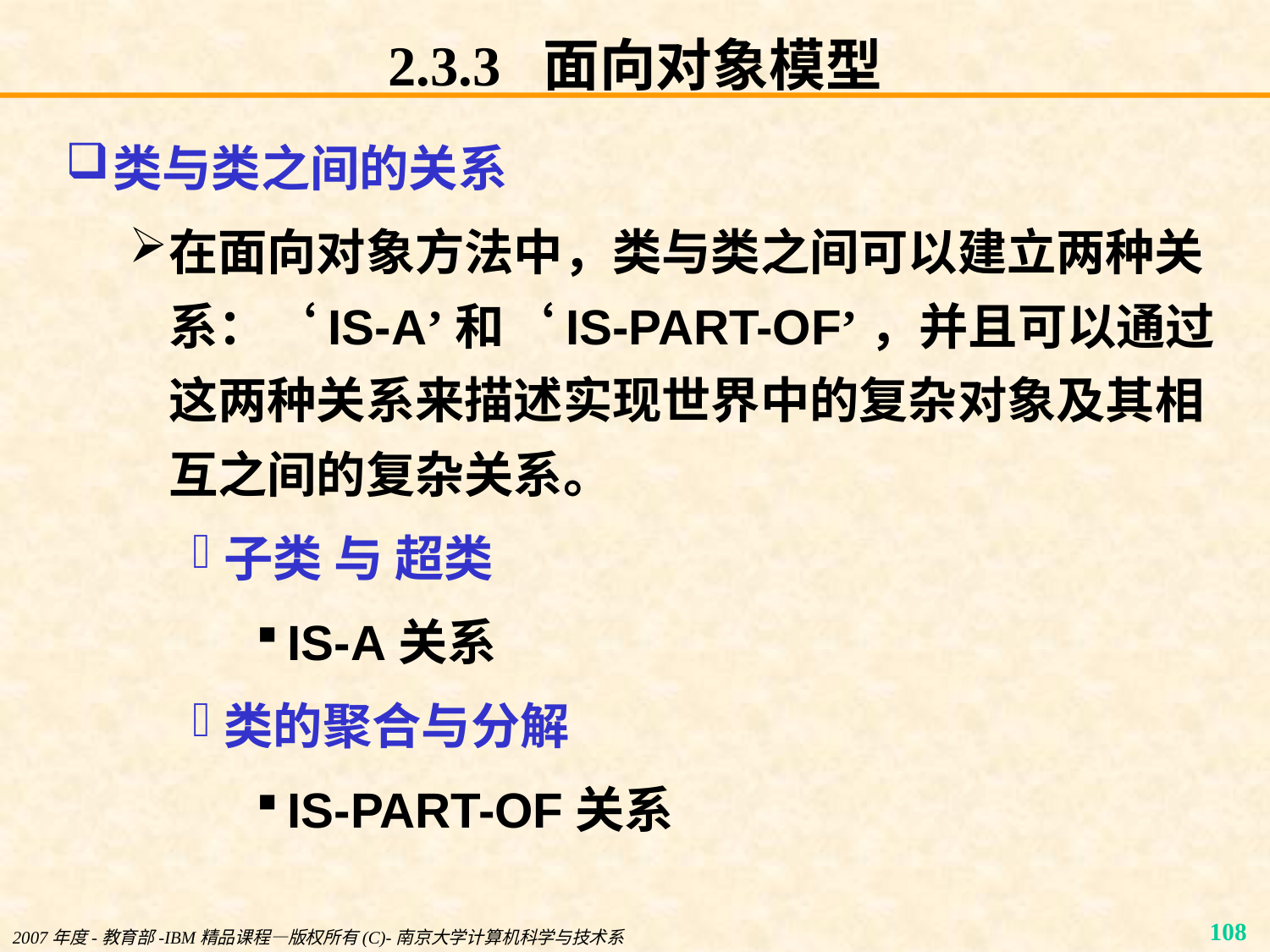

# 2.3.3  面向对象模型
类与类之间的关系
在面向对象方法中，类与类之间可以建立两种关系：‘IS-A’和‘IS-PART-OF’，并且可以通过这两种关系来描述实现世界中的复杂对象及其相互之间的复杂关系。
子类 与 超类
IS-A关系
类的聚合与分解
IS-PART-OF关系
108
2007年度-教育部-IBM精品课程—版权所有(C)-南京大学计算机科学与技术系